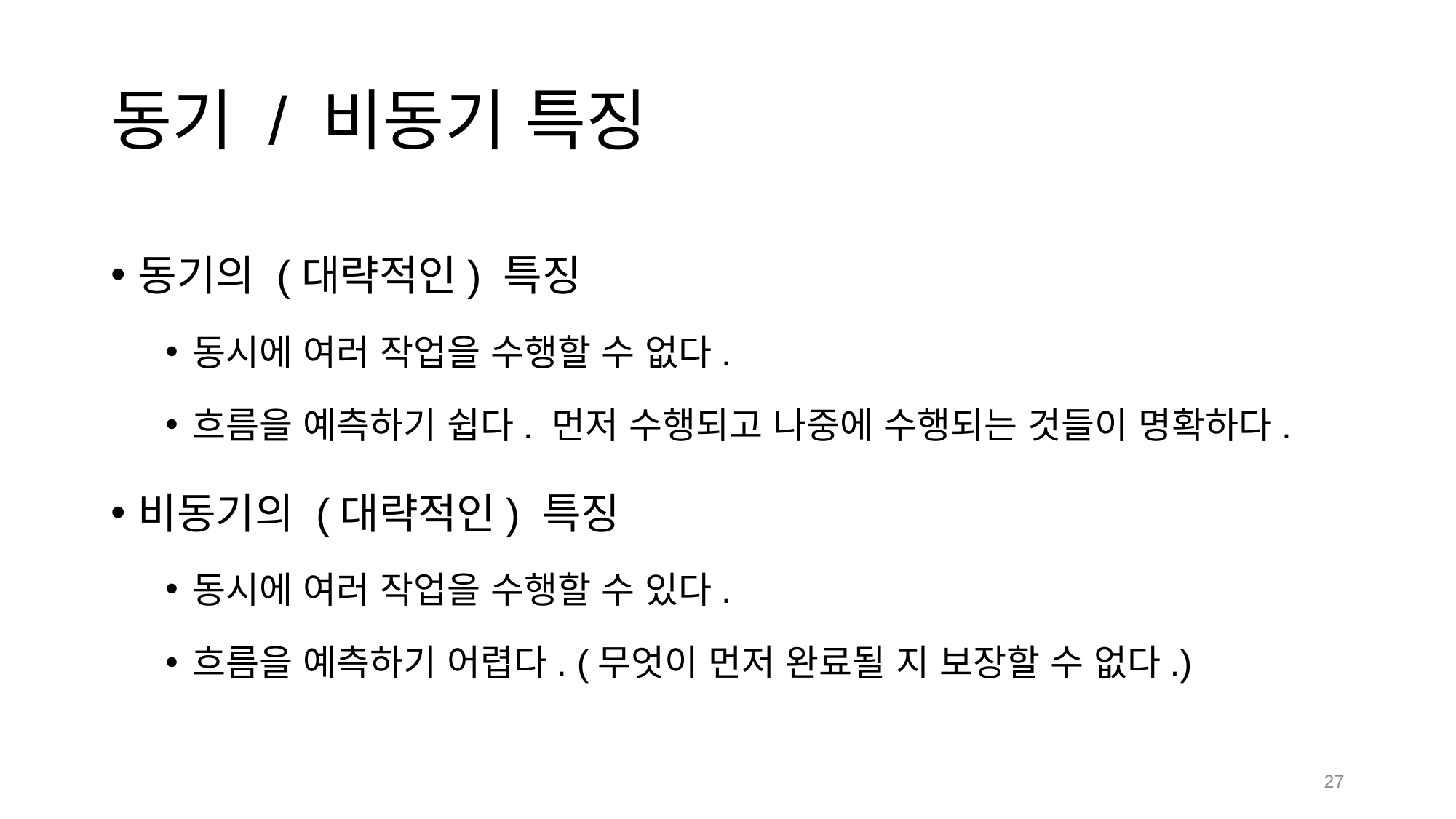

# 동기 / 비동기 특징
동기의 (대략적인) 특징
동시에 여러 작업을 수행할 수 없다.
흐름을 예측하기 쉽다. 먼저 수행되고 나중에 수행되는 것들이 명확하다.
비동기의 (대략적인) 특징
동시에 여러 작업을 수행할 수 있다.
흐름을 예측하기 어렵다. (무엇이 먼저 완료될 지 보장할 수 없다.)

27